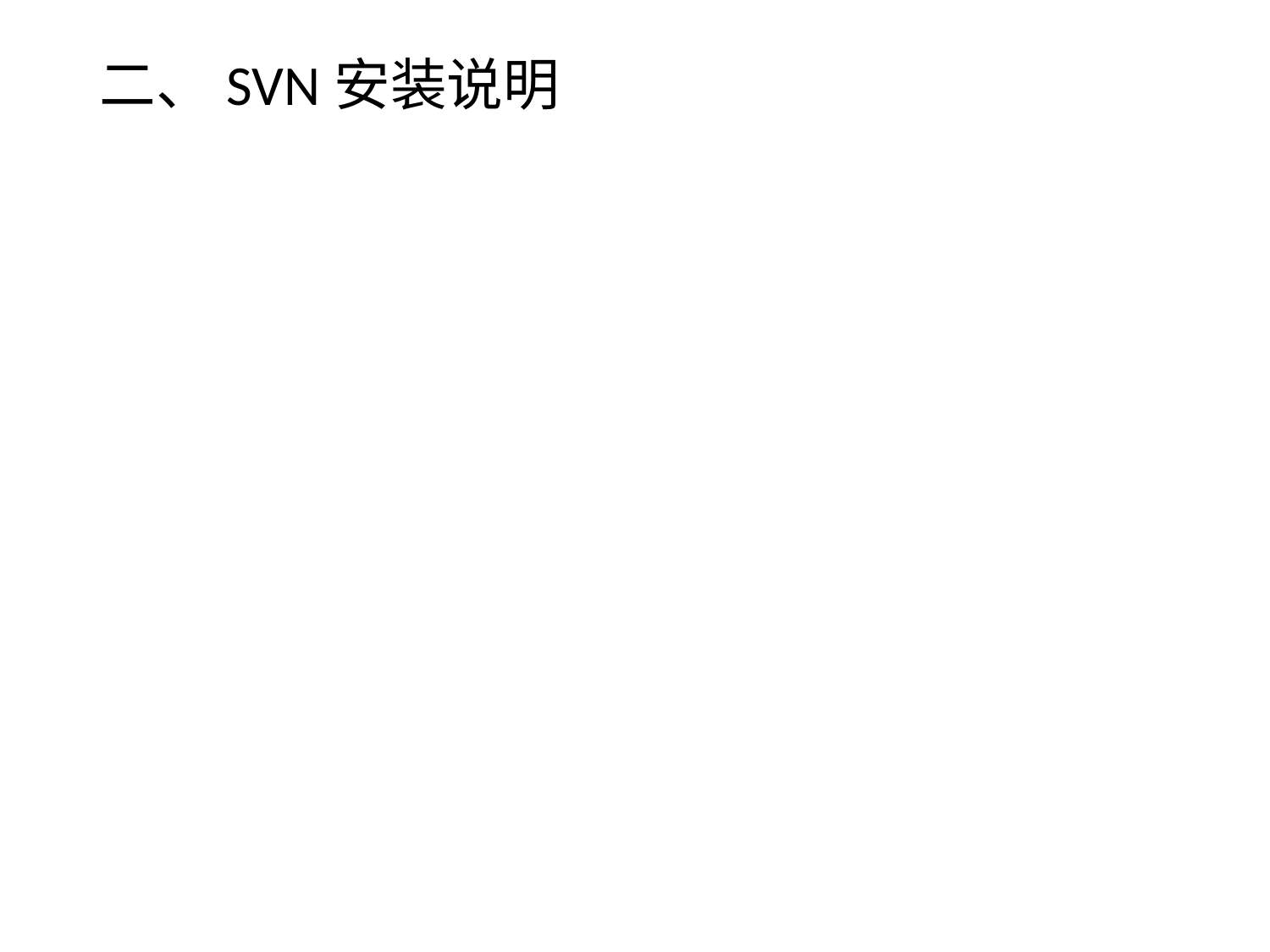

# 二、SVN安装说明
技术管理部和标准化人员：（申请标准， cmm3,
iso9000,  iso10000)
	SVN服务器：
VisualSVN-Server-2.5.2.msi

研发部人员和测试部人员：
	SVN客户端：
TortoiseSVN-1.7.4.22459-win32-svn-1.7.2.msi（先装）
LanguagePack_1.7.4.22459-win32-zh_CN.msi（中文包，后装）